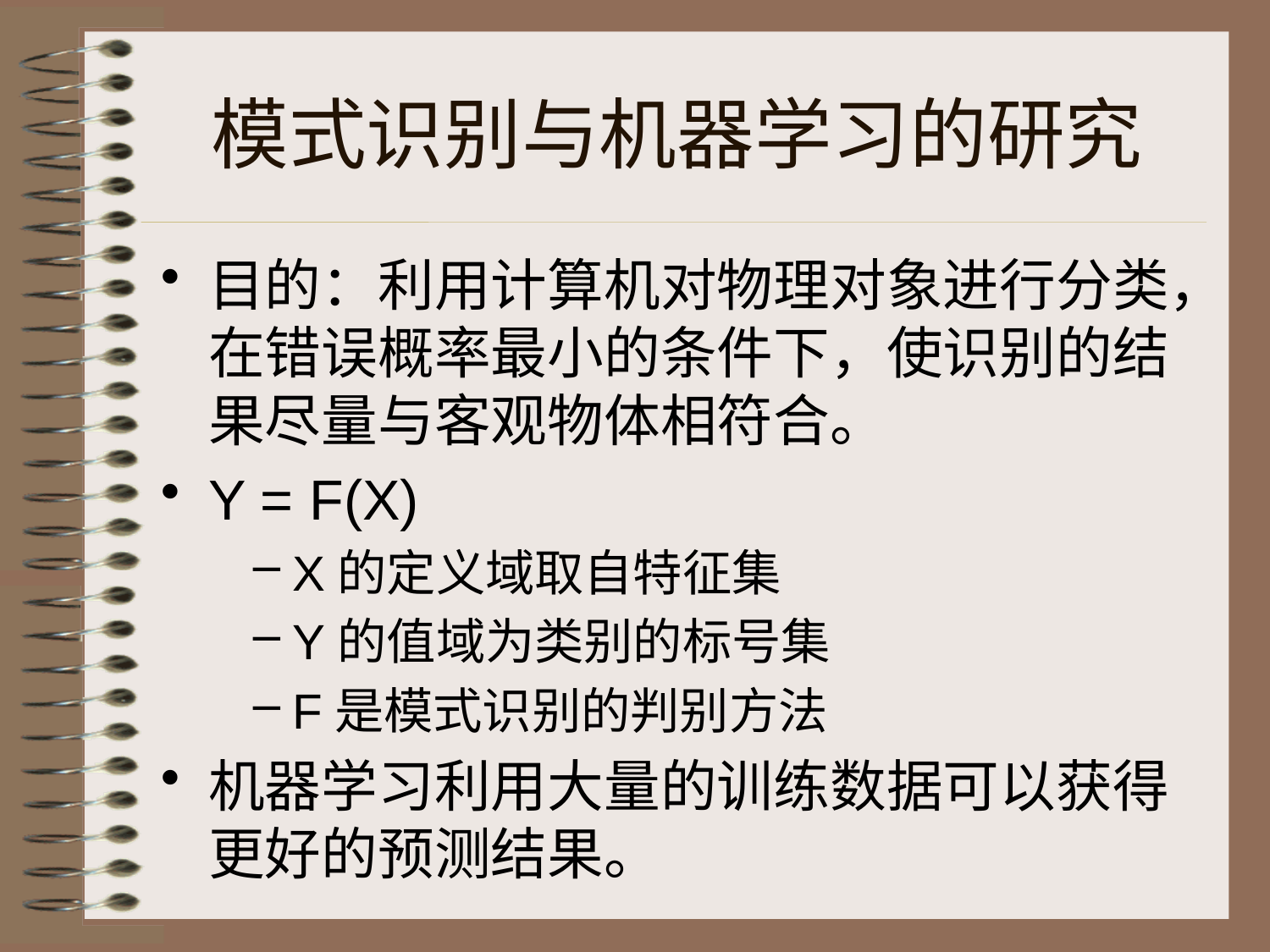

# 模式识别与机器学习的研究
目的：利用计算机对物理对象进行分类，在错误概率最小的条件下，使识别的结果尽量与客观物体相符合。
Y = F(X)
X的定义域取自特征集
Y的值域为类别的标号集
F是模式识别的判别方法
机器学习利用大量的训练数据可以获得更好的预测结果。